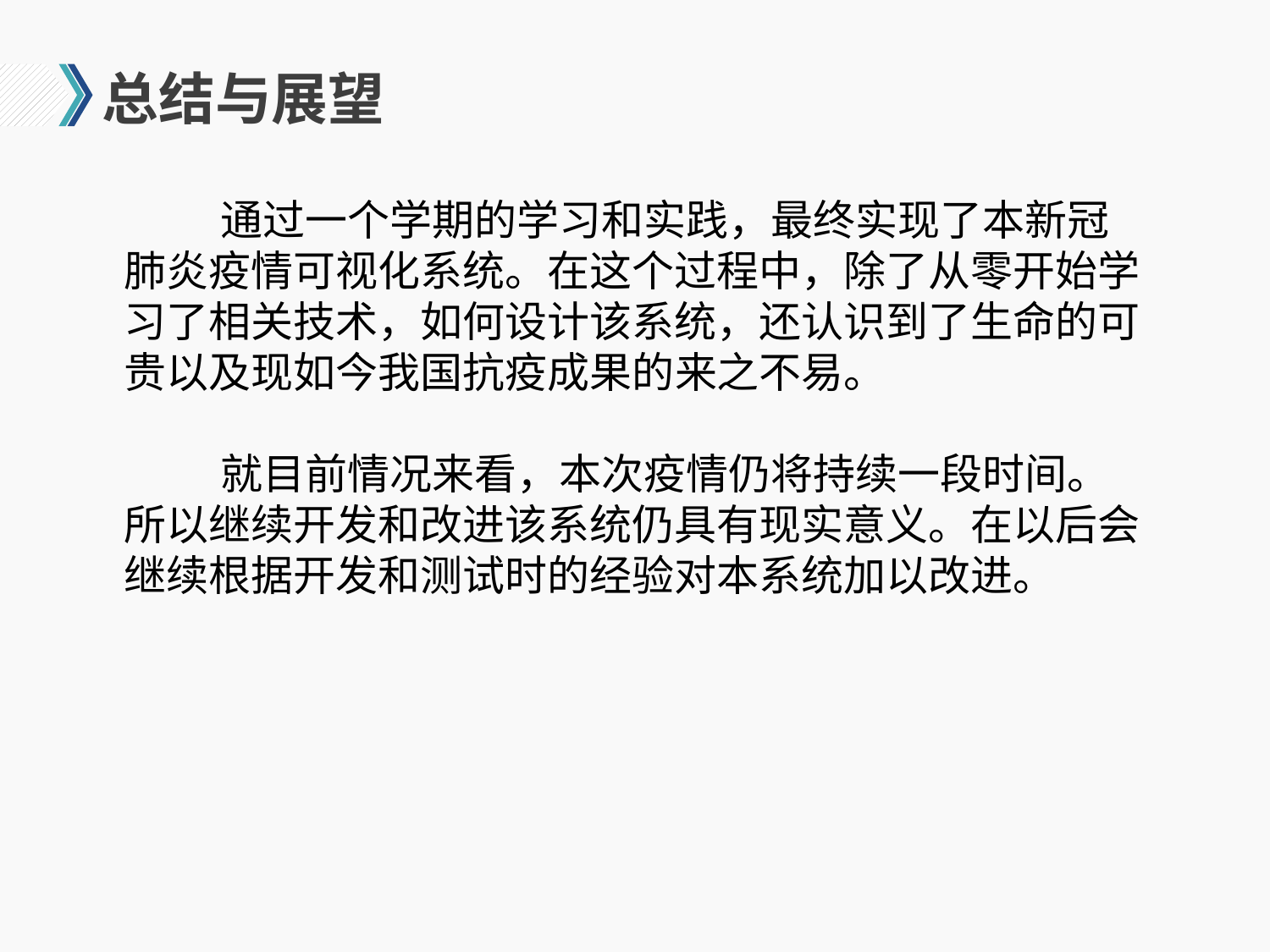

# 总结与展望
         通过一个学期的学习和实践，最终实现了本新冠肺炎疫情可视化系统。在这个过程中，除了从零开始学习了相关技术，如何设计该系统，还认识到了生命的可贵以及现如今我国抗疫成果的来之不易。

         就目前情况来看，本次疫情仍将持续一段时间。所以继续开发和改进该系统仍具有现实意义。在以后会继续根据开发和测试时的经验对本系统加以改进。